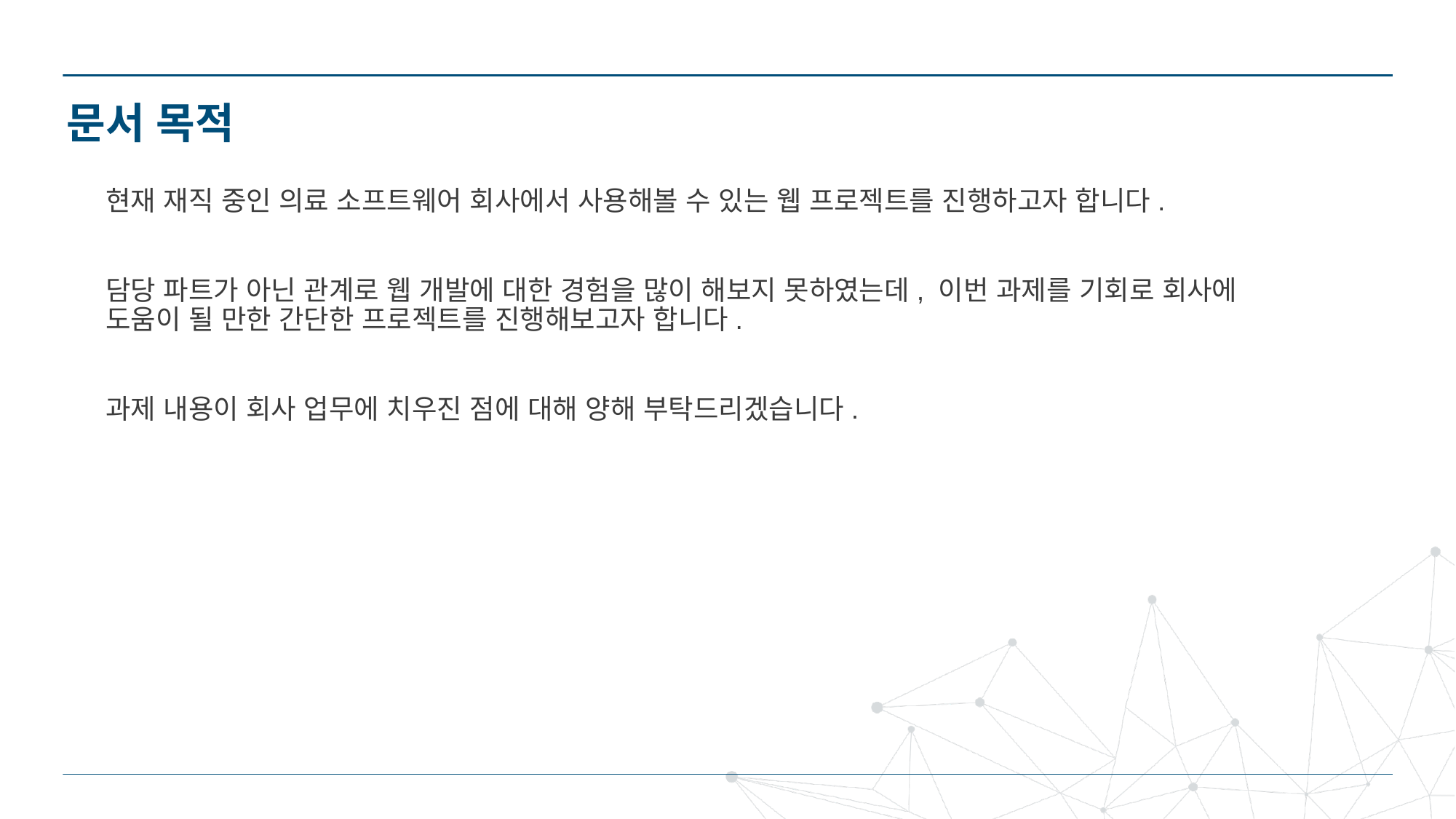

# 문서 목적
현재 재직 중인 의료 소프트웨어 회사에서 사용해볼 수 있는 웹 프로젝트를 진행하고자 합니다.

담당 파트가 아닌 관계로 웹 개발에 대한 경험을 많이 해보지 못하였는데, 이번 과제를 기회로 회사에 도움이 될 만한 간단한 프로젝트를 진행해보고자 합니다.

과제 내용이 회사 업무에 치우진 점에 대해 양해 부탁드리겠습니다.